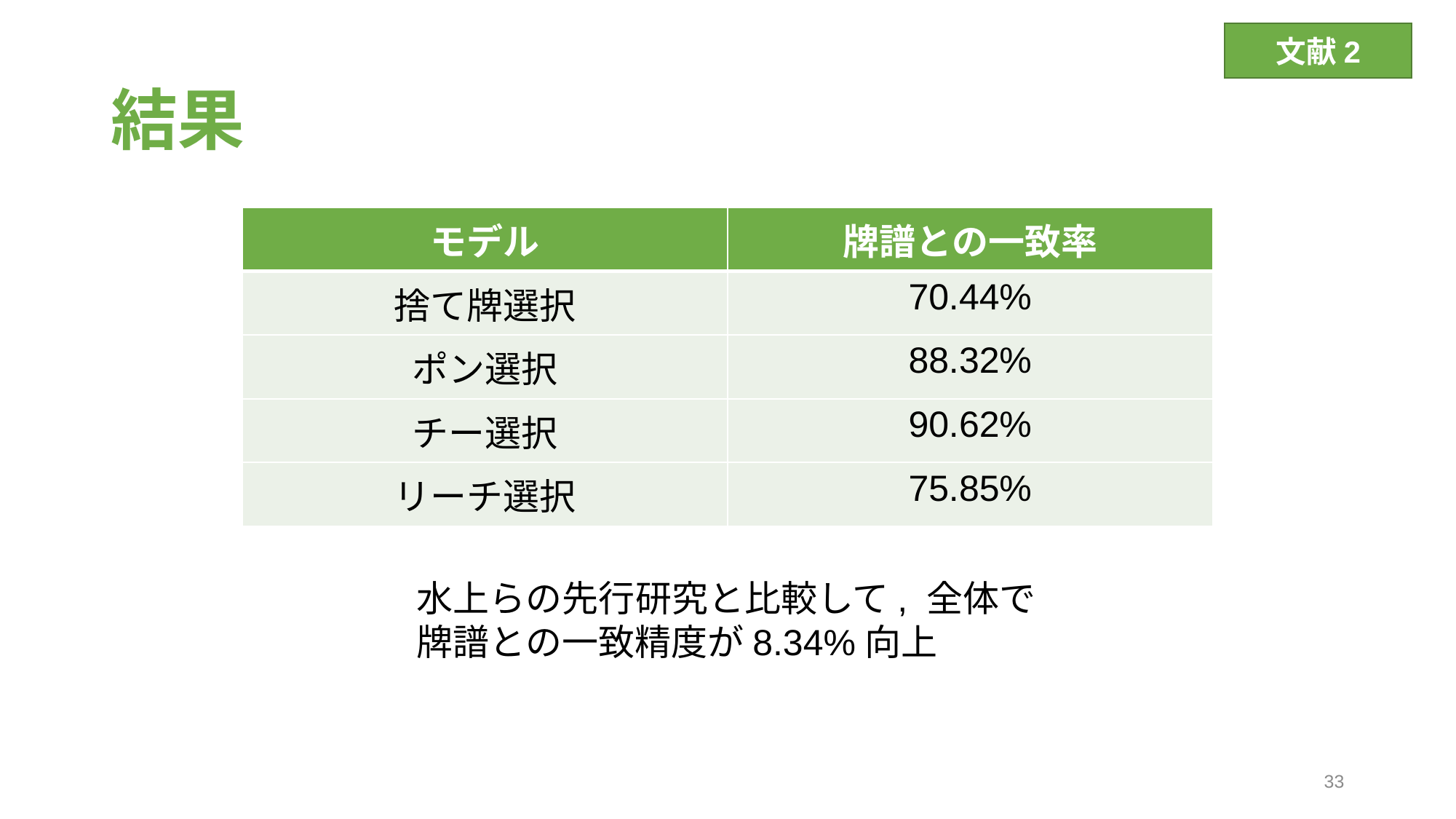

文献2
# 結果
| モデル | 牌譜との一致率 |
| --- | --- |
| 捨て牌選択 | 70.44% |
| ポン選択 | 88.32% |
| チー選択 | 90.62% |
| リーチ選択 | 75.85% |
水上らの先行研究と比較して, 全体で牌譜との一致精度が8.34%向上
33